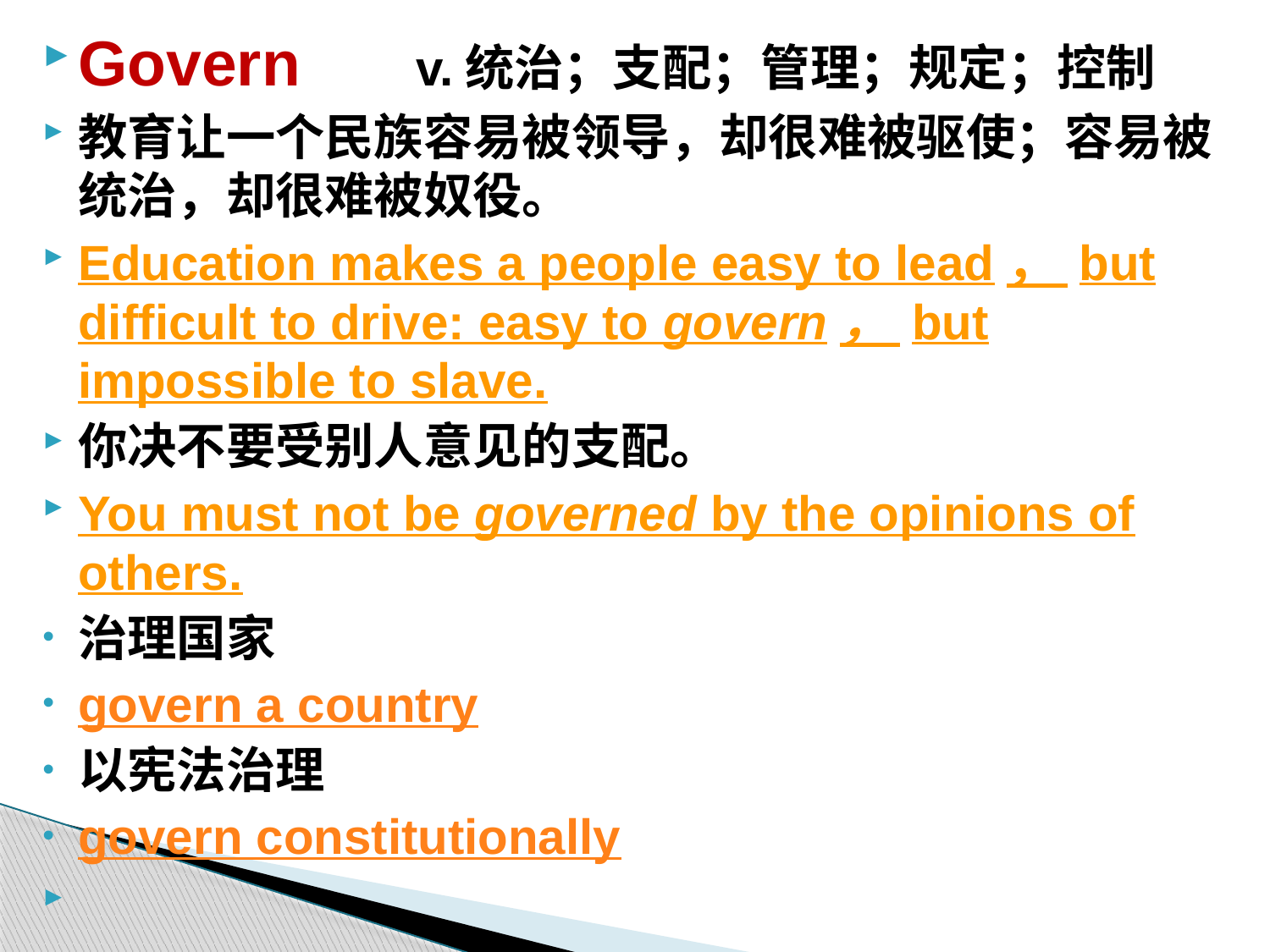

Govern  　 v.统治；支配；管理；规定；控制
教育让一个民族容易被领导，却很难被驱使；容易被统治，却很难被奴役。
Education makes a people easy to lead， but difficult to drive: easy to govern， but impossible to slave.
你决不要受别人意见的支配。
You must not be governed by the opinions of others.
治理国家
govern a country
以宪法治理
govern constitutionally